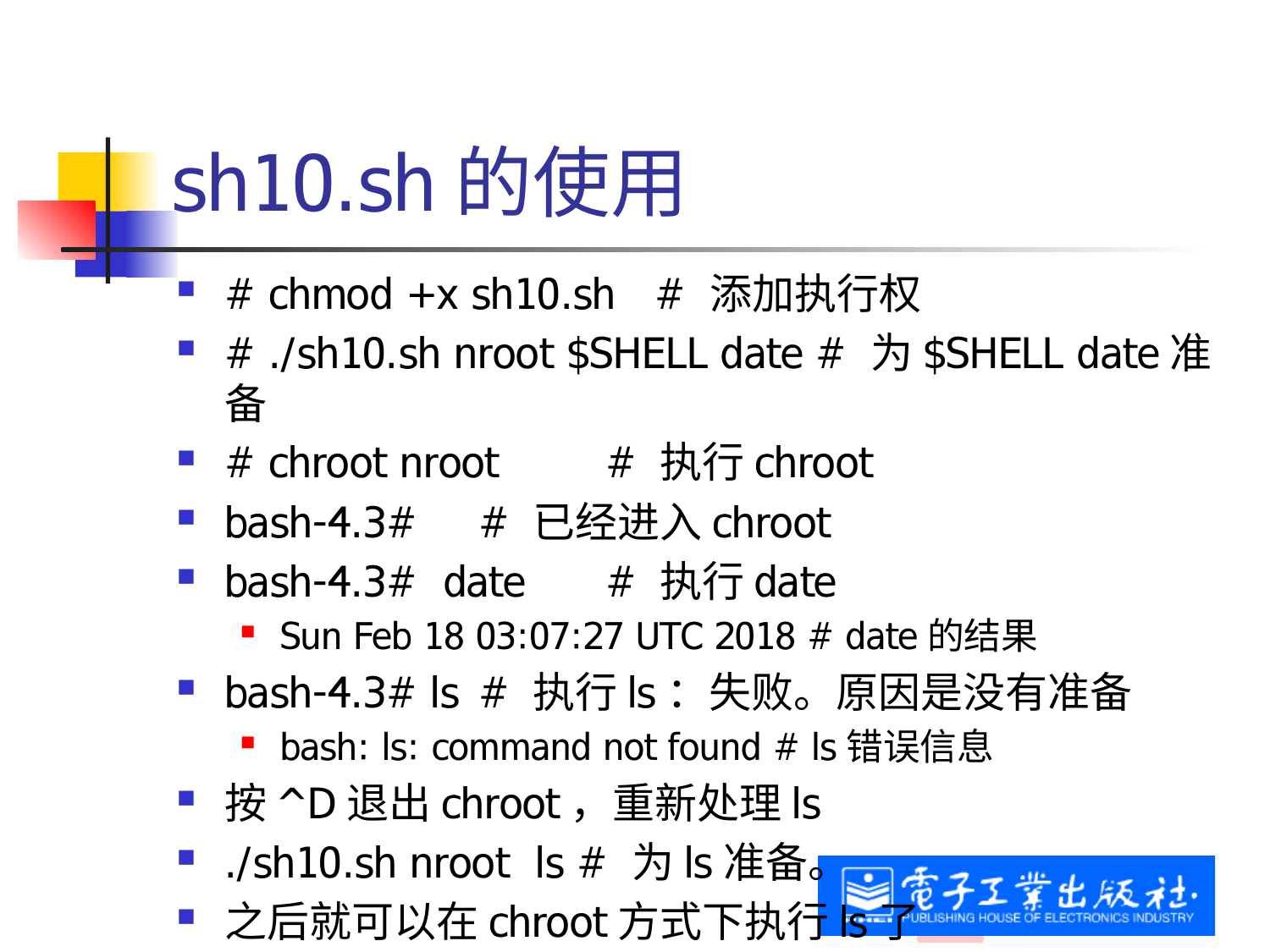

# sh10.sh的使用
# chmod +x sh10.sh   # 添加执行权
# ./sh10.sh nroot $SHELL date # 为$SHELL date准备
# chroot nroot 	# 执行chroot
bash-4.3#  	# 已经进入chroot
bash-4.3#  date	# 执行date
Sun Feb 18 03:07:27 UTC 2018 # date的结果
bash-4.3# ls	# 执行ls：失败。原因是没有准备
bash: ls: command not found # ls错误信息
按^D退出chroot，重新处理ls
./sh10.sh nroot  ls # 为ls准备。
之后就可以在chroot方式下执行ls了